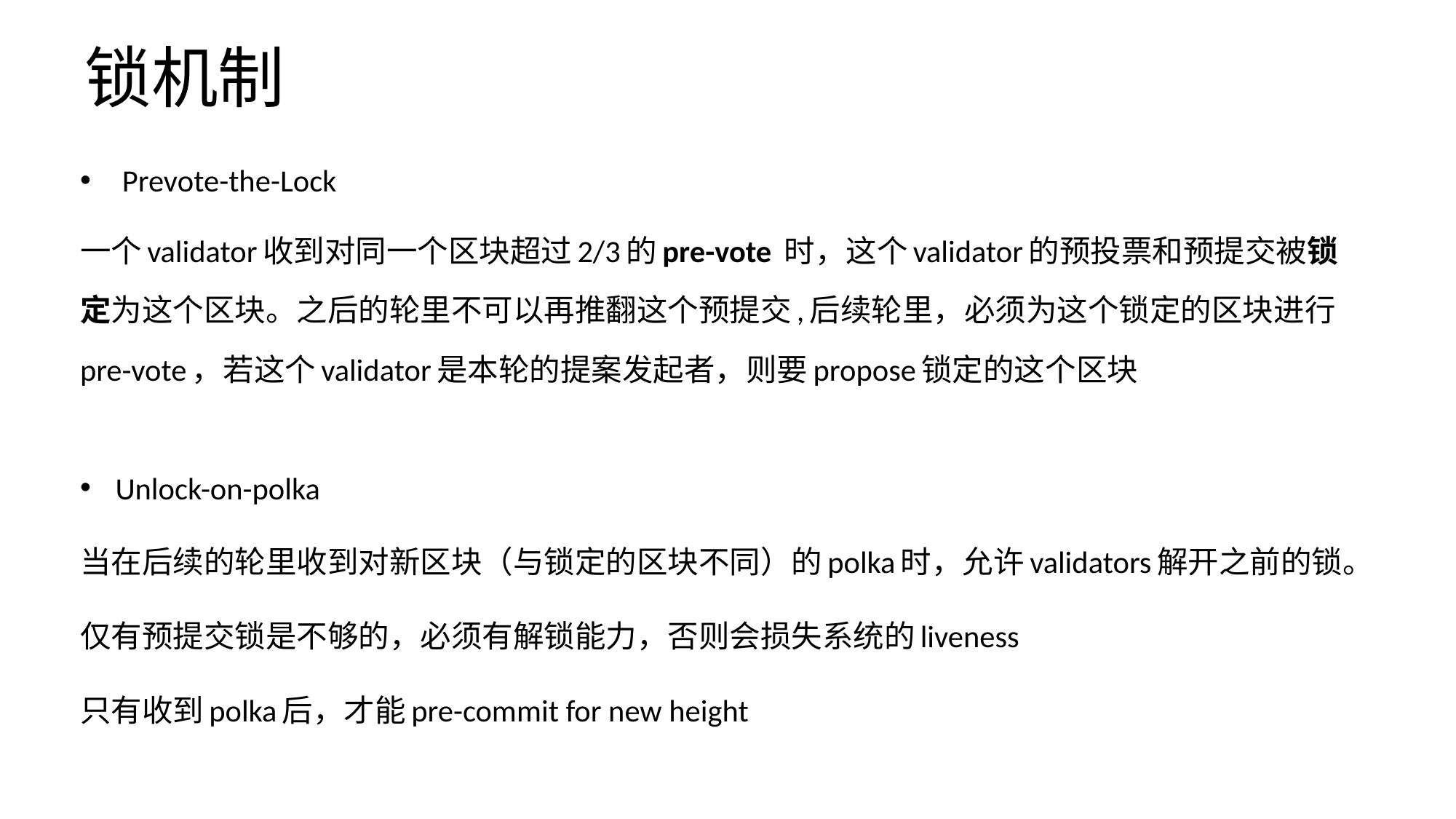

# 锁机制
  Prevote-the-Lock
一个validator收到对同一个区块超过2/3的pre-vote 时，这个validator的预投票和预提交被锁定为这个区块。之后的轮里不可以再推翻这个预提交,后续轮里，必须为这个锁定的区块进行pre-vote，若这个validator是本轮的提案发起者，则要propose锁定的这个区块

 Unlock-on-polka
当在后续的轮里收到对新区块（与锁定的区块不同）的polka时，允许validators解开之前的锁。
仅有预提交锁是不够的，必须有解锁能力，否则会损失系统的liveness
只有收到polka后，才能pre-commit for new height